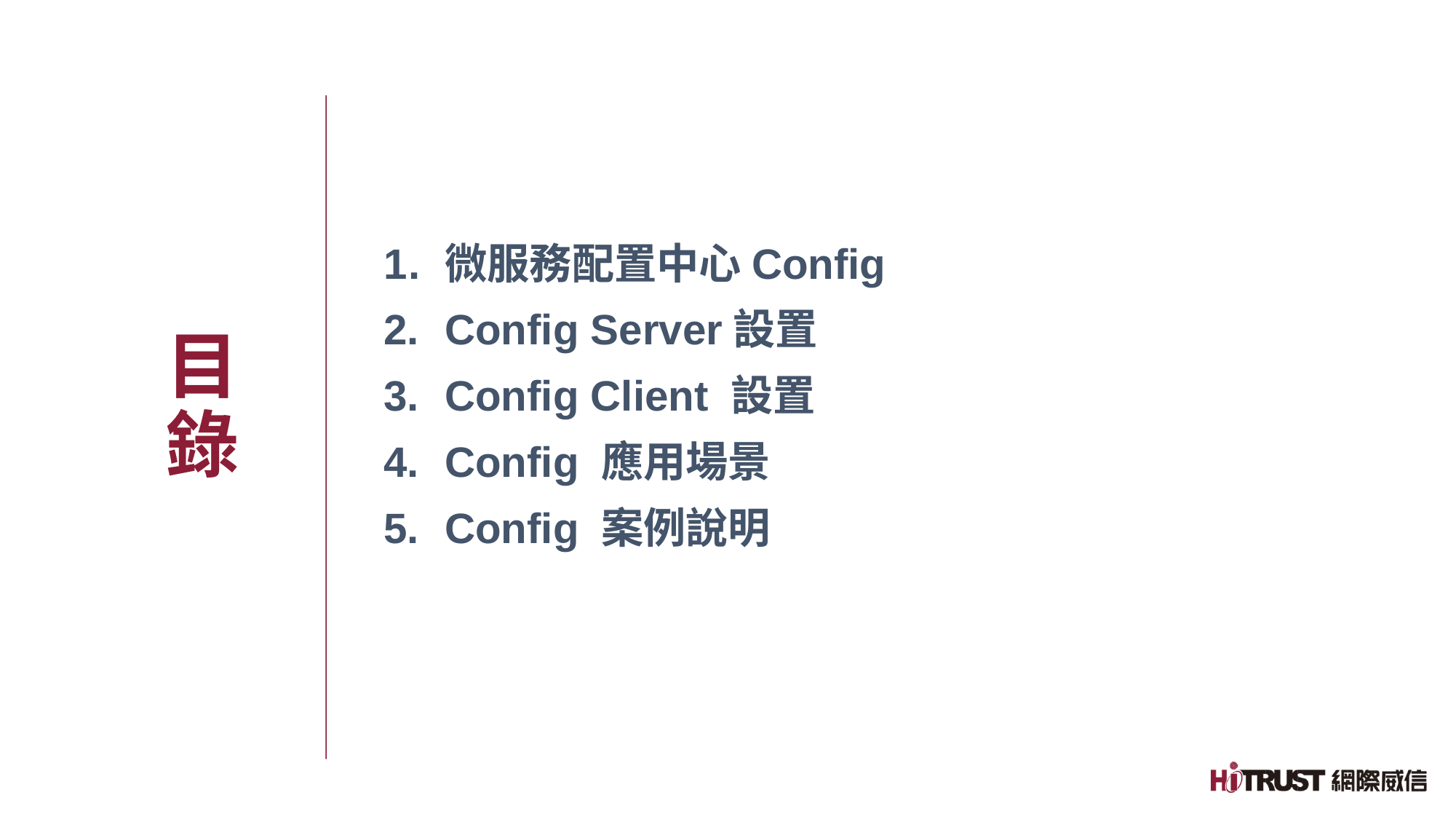

微服務配置中心Config
Config Server設置
Config Client 設置
Config 應用場景
Config 案例說明

目錄